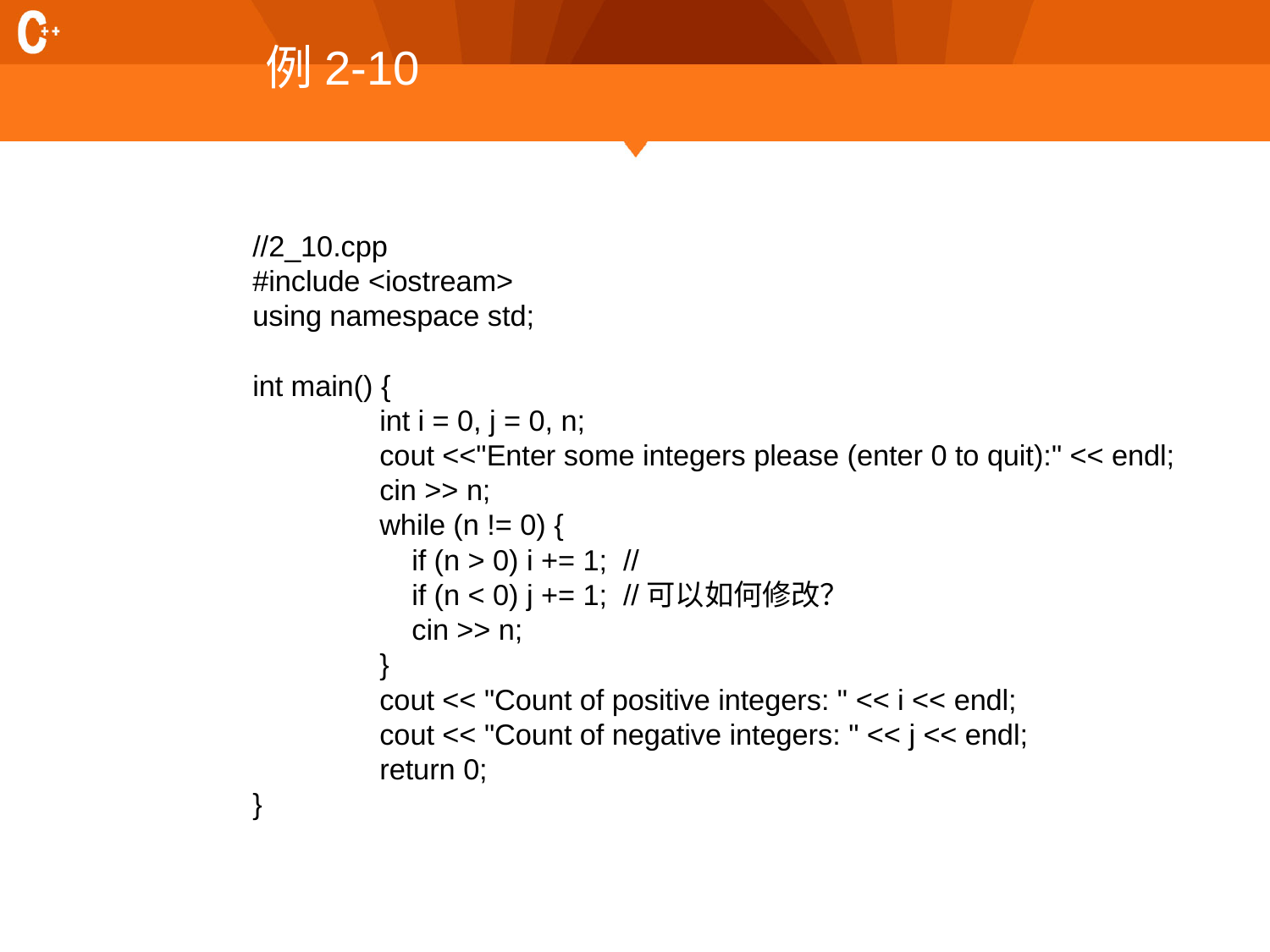

# 例2-10
//2_10.cpp
#include <iostream>
using namespace std;

int main() {
	int i = 0, j = 0, n;
	cout <<"Enter some integers please (enter 0 to quit):" << endl;
	cin >> n;
	while (n != 0) {
	    if (n > 0) i += 1;  //
	    if (n < 0) j += 1;  //可以如何修改？
	    cin >> n;
	}
	cout << "Count of positive integers: " << i << endl;
	cout << "Count of negative integers: " << j << endl;
	return 0;
}